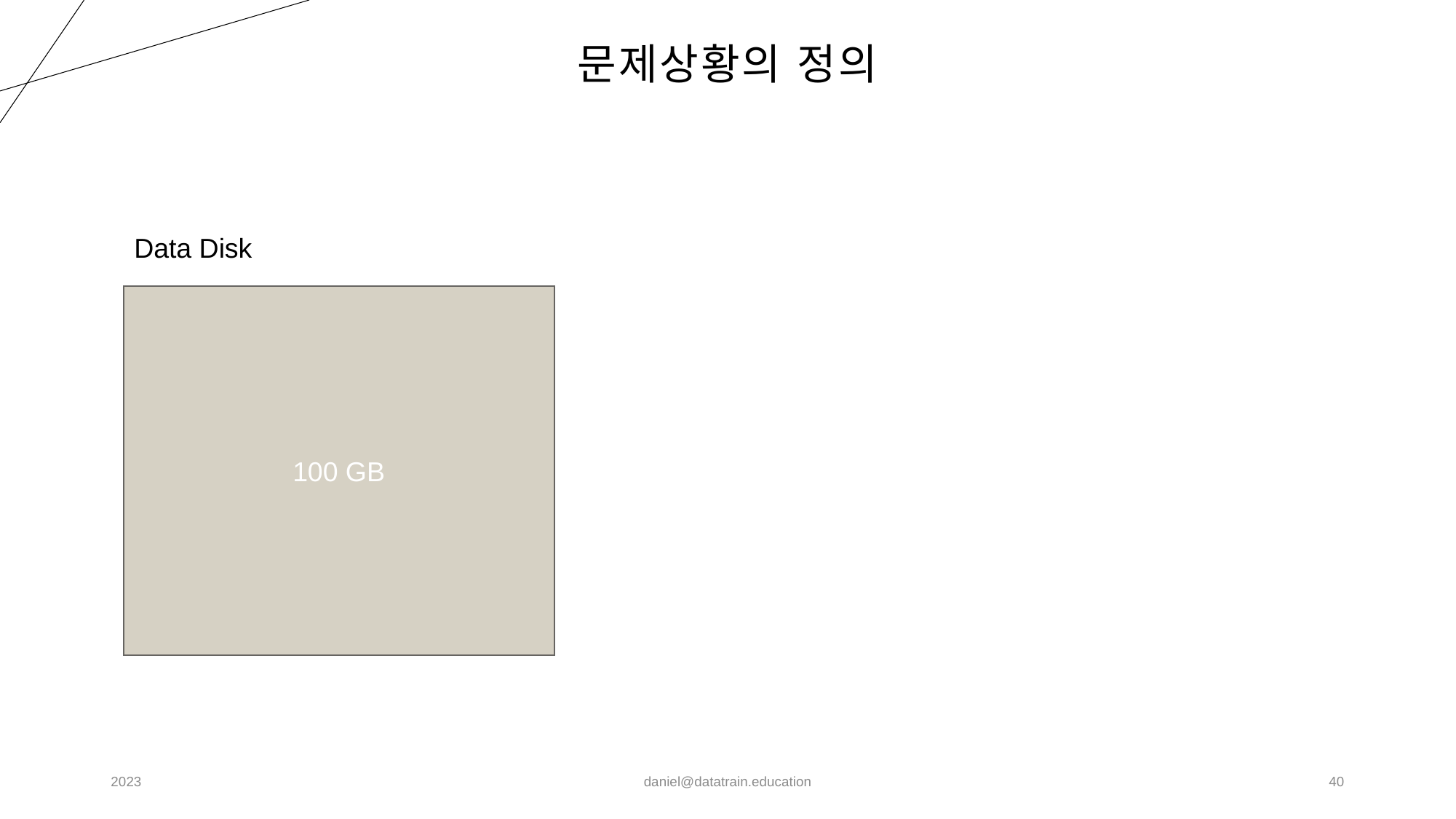

# 문제상황의 정의
Data Disk
100 GB
2023
daniel@datatrain.education
40